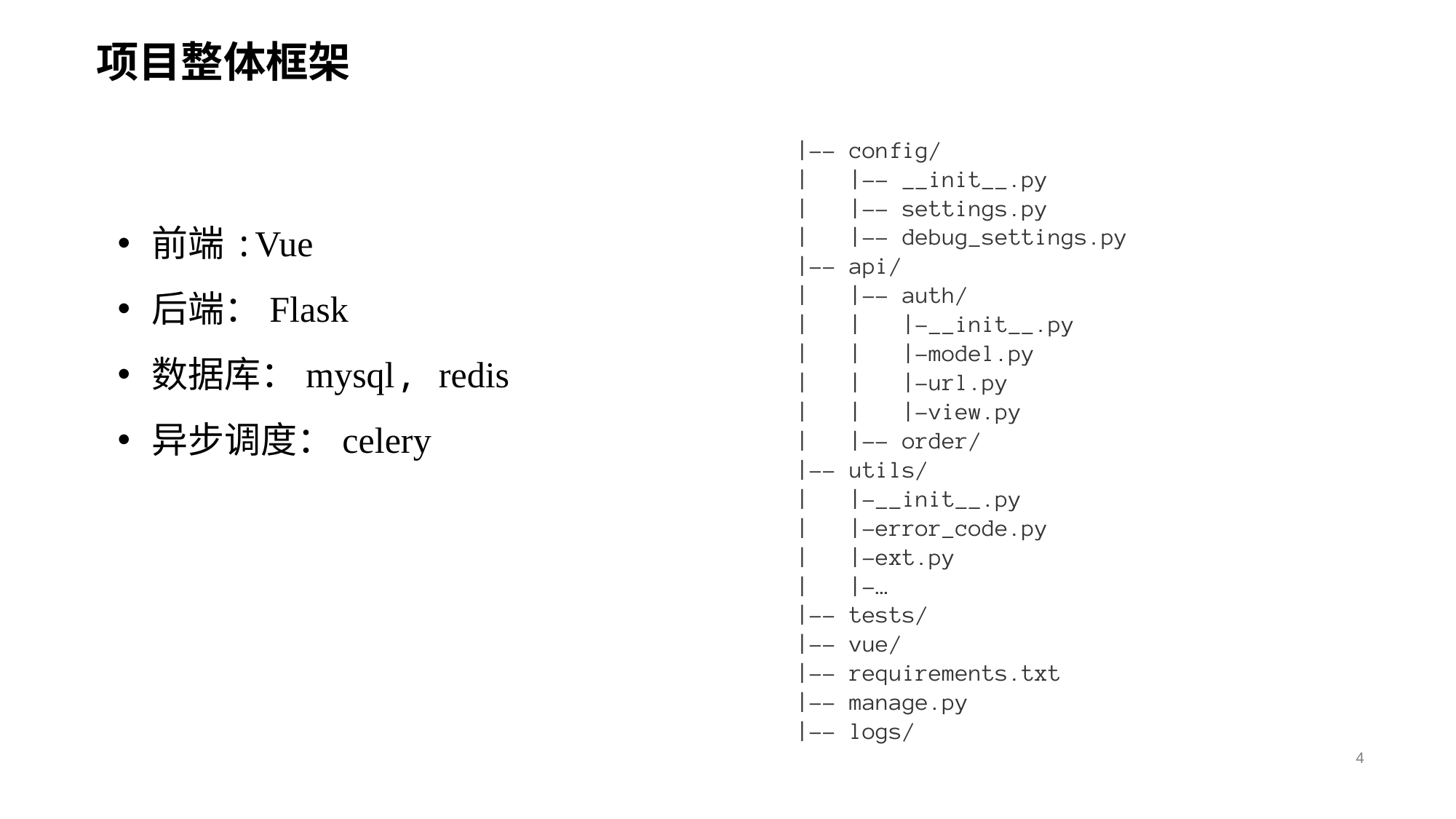

# 项目整体框架
|-- config/
|   |-- __init__.py
|   |-- settings.py
|   |-- debug_settings.py
|-- api/
|   |-- auth/
|   |   |-__init__.py
|   |   |-model.py
|   |   |-url.py
|   |   |-view.py
|   |-- order/
|-- utils/
|   |-__init__.py
|   |-error_code.py
|   |-ext.py
|   |-…
|-- tests/
|-- vue/
|-- requirements.txt
|-- manage.py
|-- logs/
前端:Vue
后端：Flask
数据库：mysql, redis
异步调度：celery

4